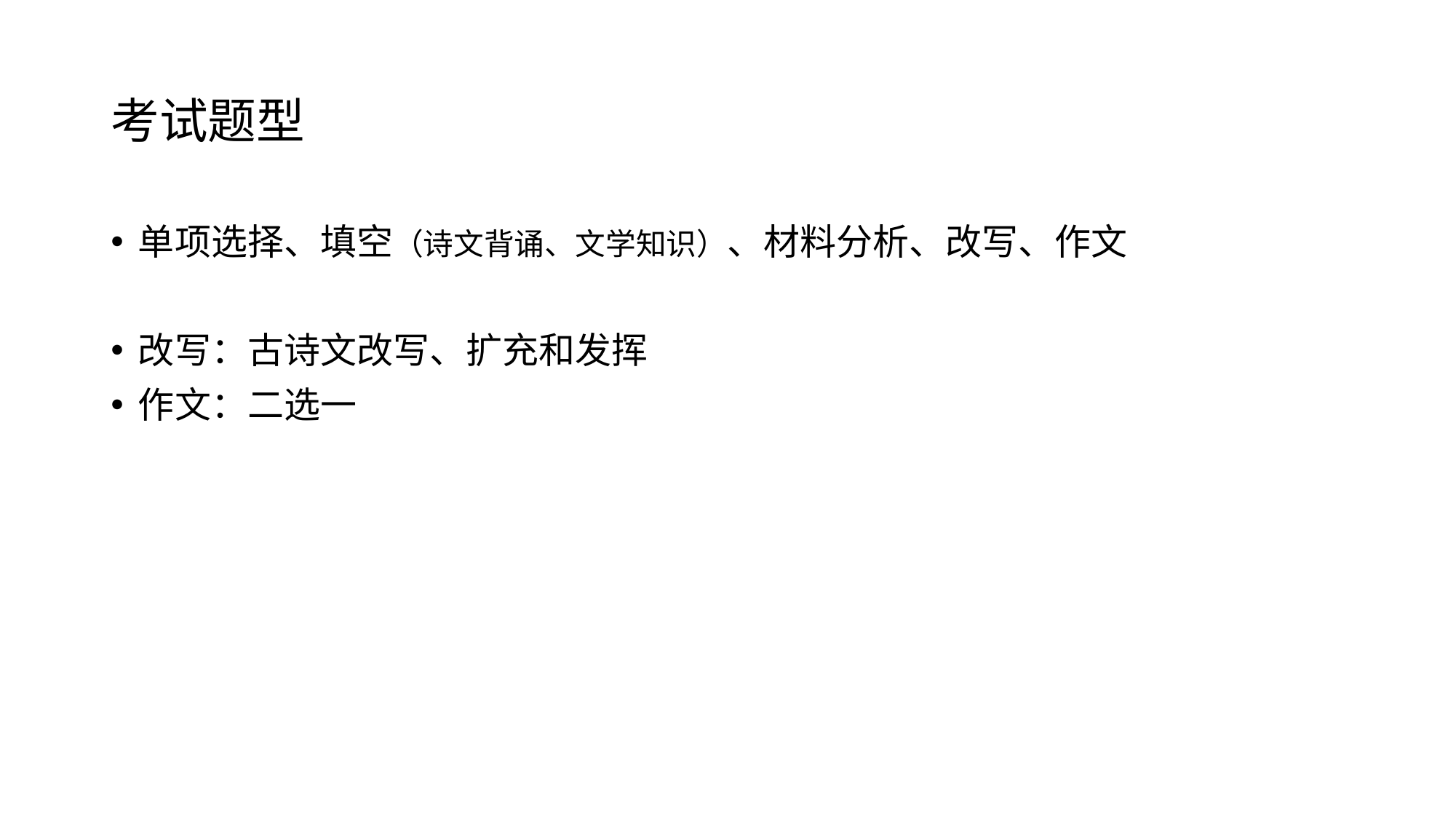

# 考试题型
单项选择、填空（诗文背诵、文学知识）、材料分析、改写、作文

改写：古诗文改写、扩充和发挥
作文：二选一